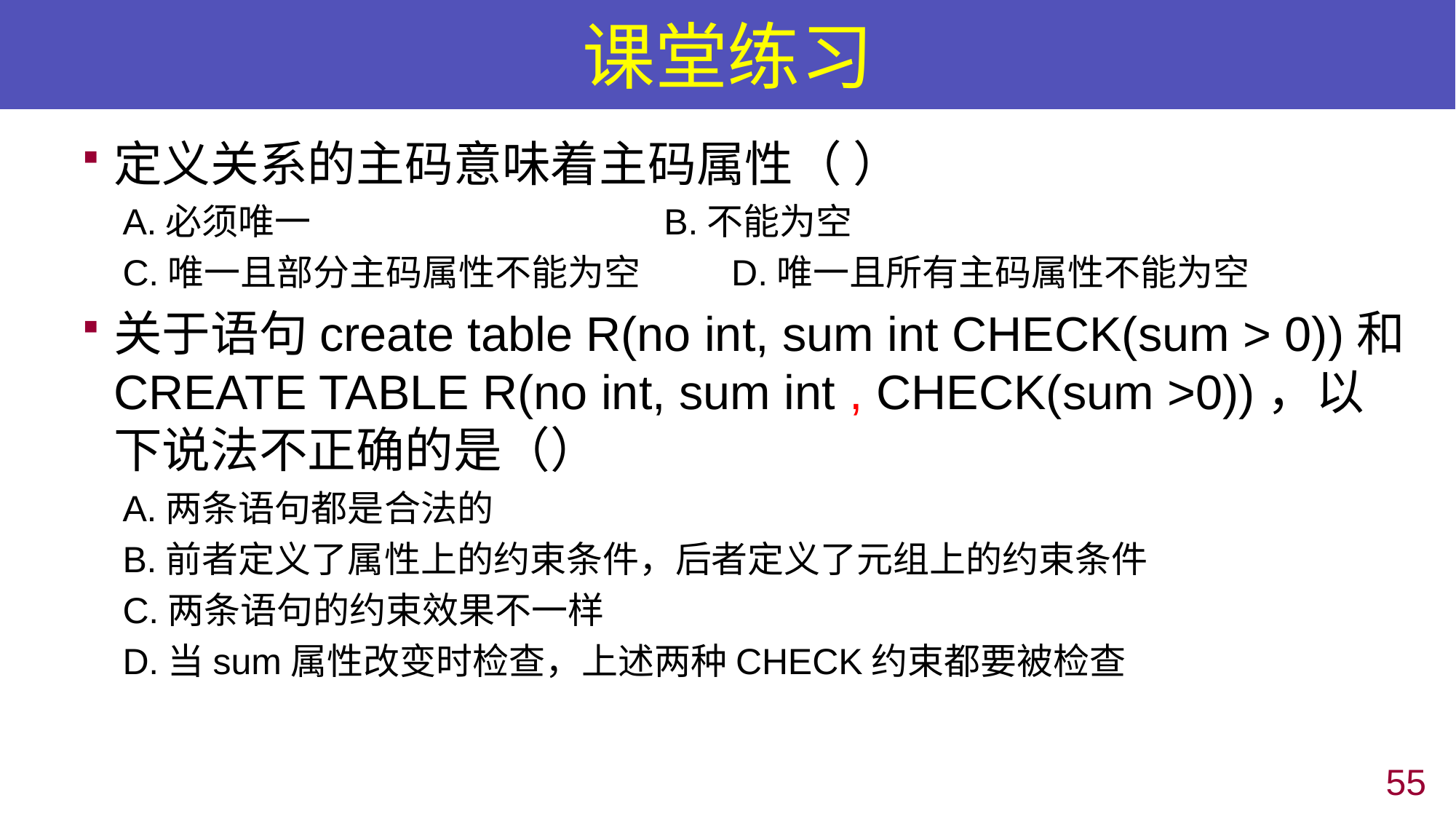

# 课堂练习
定义关系的主码意味着主码属性（ ）
    A.必须唯一                                          B.不能为空
    C.唯一且部分主码属性不能为空          D.唯一且所有主码属性不能为空
关于语句create table R(no int, sum int CHECK(sum > 0))和CREATE TABLE R(no int, sum int , CHECK(sum >0))，以下说法不正确的是（）
    A.两条语句都是合法的
    B.前者定义了属性上的约束条件，后者定义了元组上的约束条件
    C.两条语句的约束效果不一样
    D.当sum属性改变时检查，上述两种CHECK约束都要被检查
55